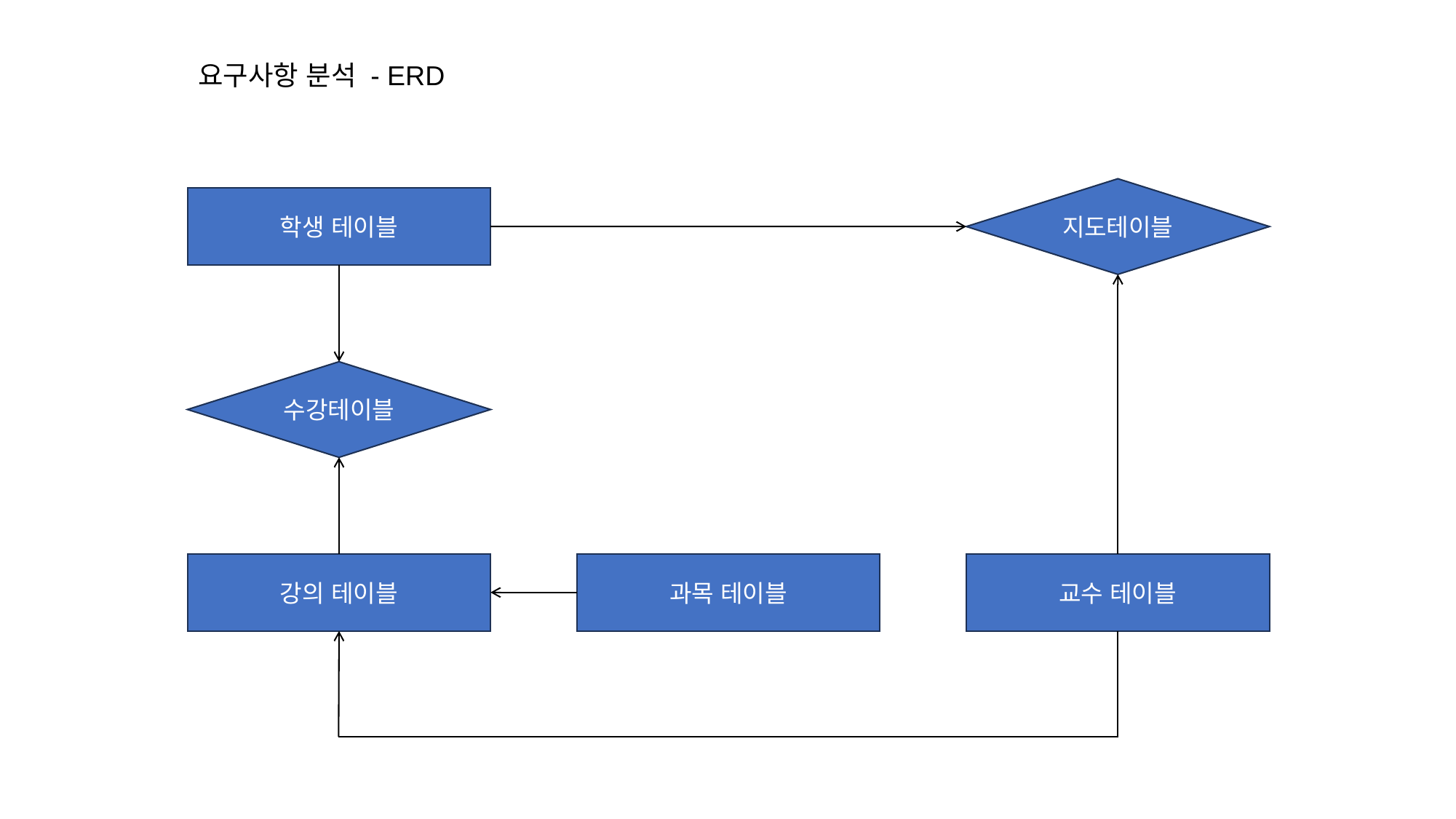

요구사항 분석 - ERD
지도테이블
학생 테이블
수강테이블
과목 테이블
교수 테이블
강의 테이블